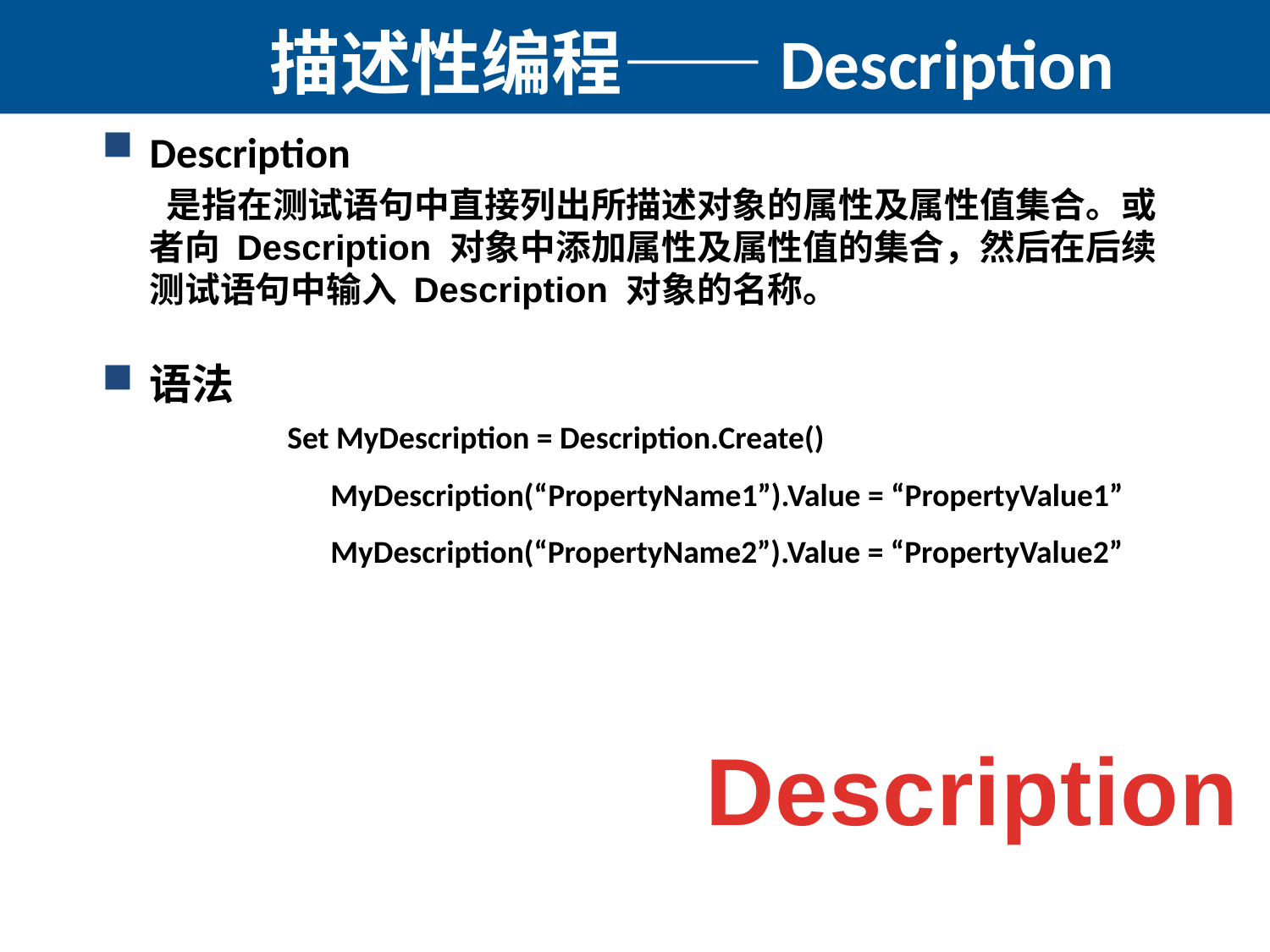

# 描述性编程——Description
Description
       是指在测试语句中直接列出所描述对象的属性及属性值集合。或者向 Description 对象中添加属性及属性值的集合，然后在后续测试语句中输入 Description 对象的名称。

语法

Set MyDescription = Description.Create()
      MyDescription(“PropertyName1”).Value = “PropertyValue1”
      MyDescription(“PropertyName2”).Value = “PropertyValue2”

Description